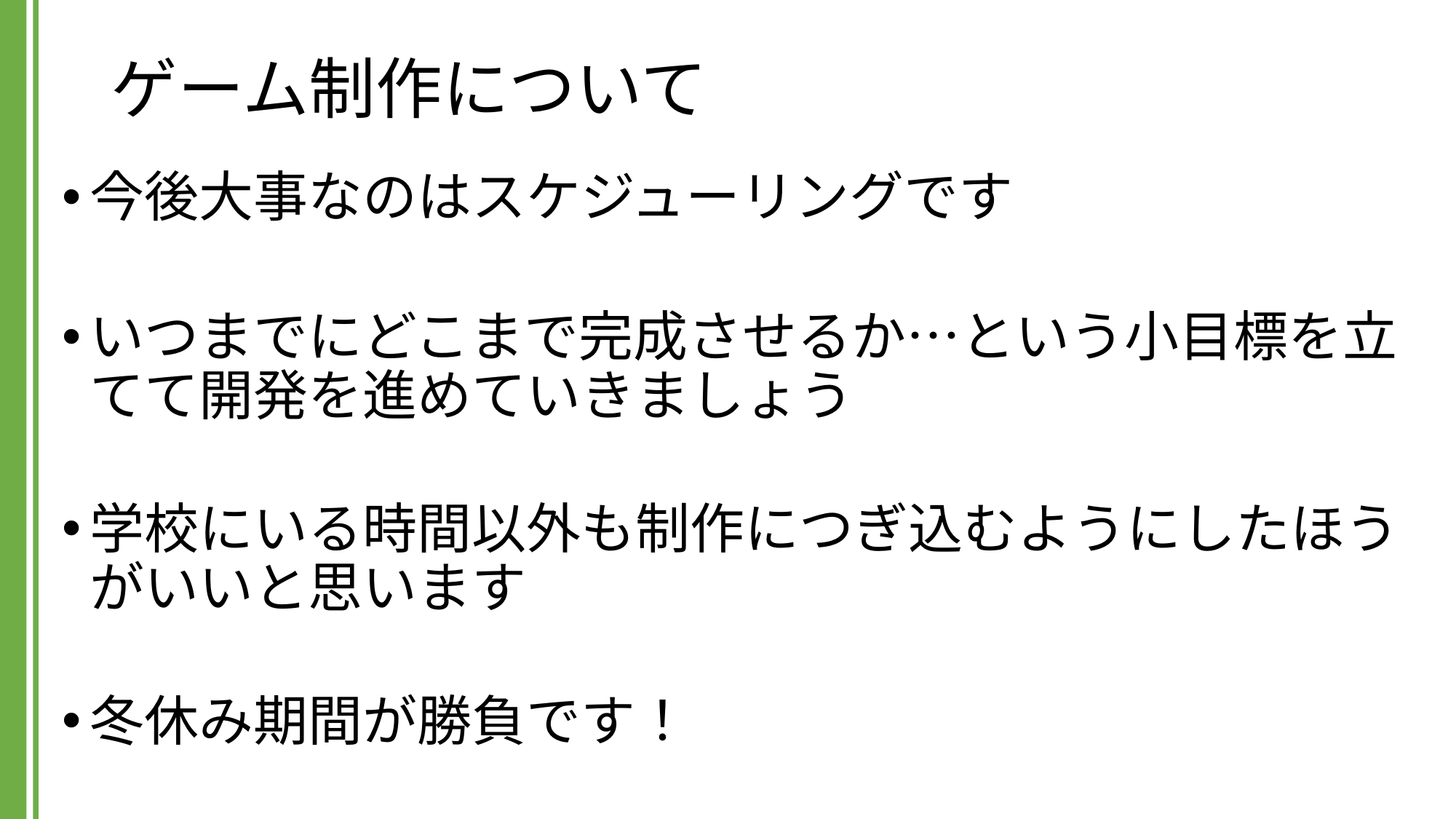

# ゲーム制作について
今後大事なのはスケジューリングです
いつまでにどこまで完成させるか…という小目標を立てて開発を進めていきましょう
学校にいる時間以外も制作につぎ込むようにしたほうがいいと思います
冬休み期間が勝負です！